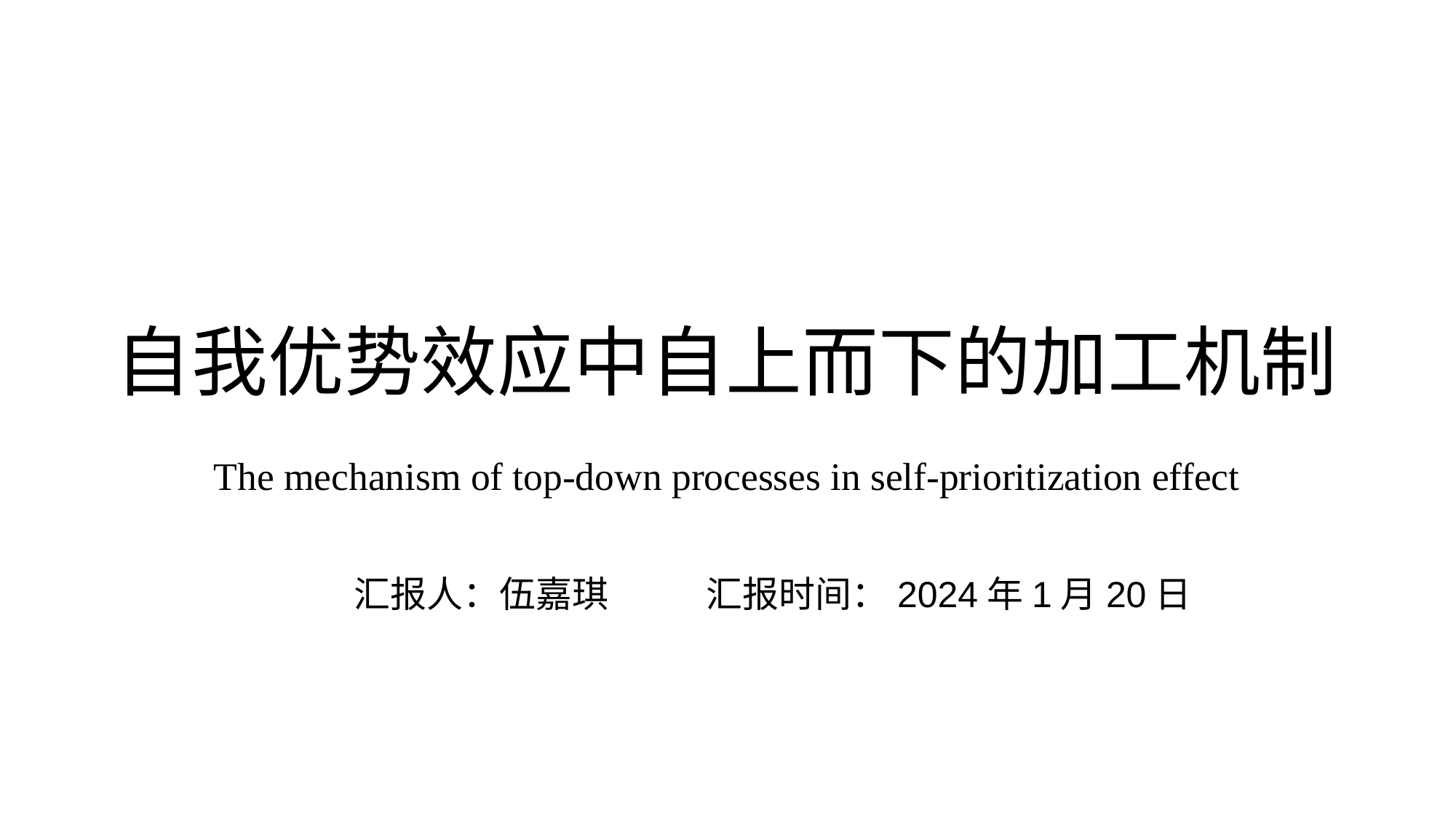

# 自我优势效应中自上而下的加工机制 The mechanism of top-down processes in self-prioritization effect
汇报人：伍嘉琪            汇报时间：2024年1月20日